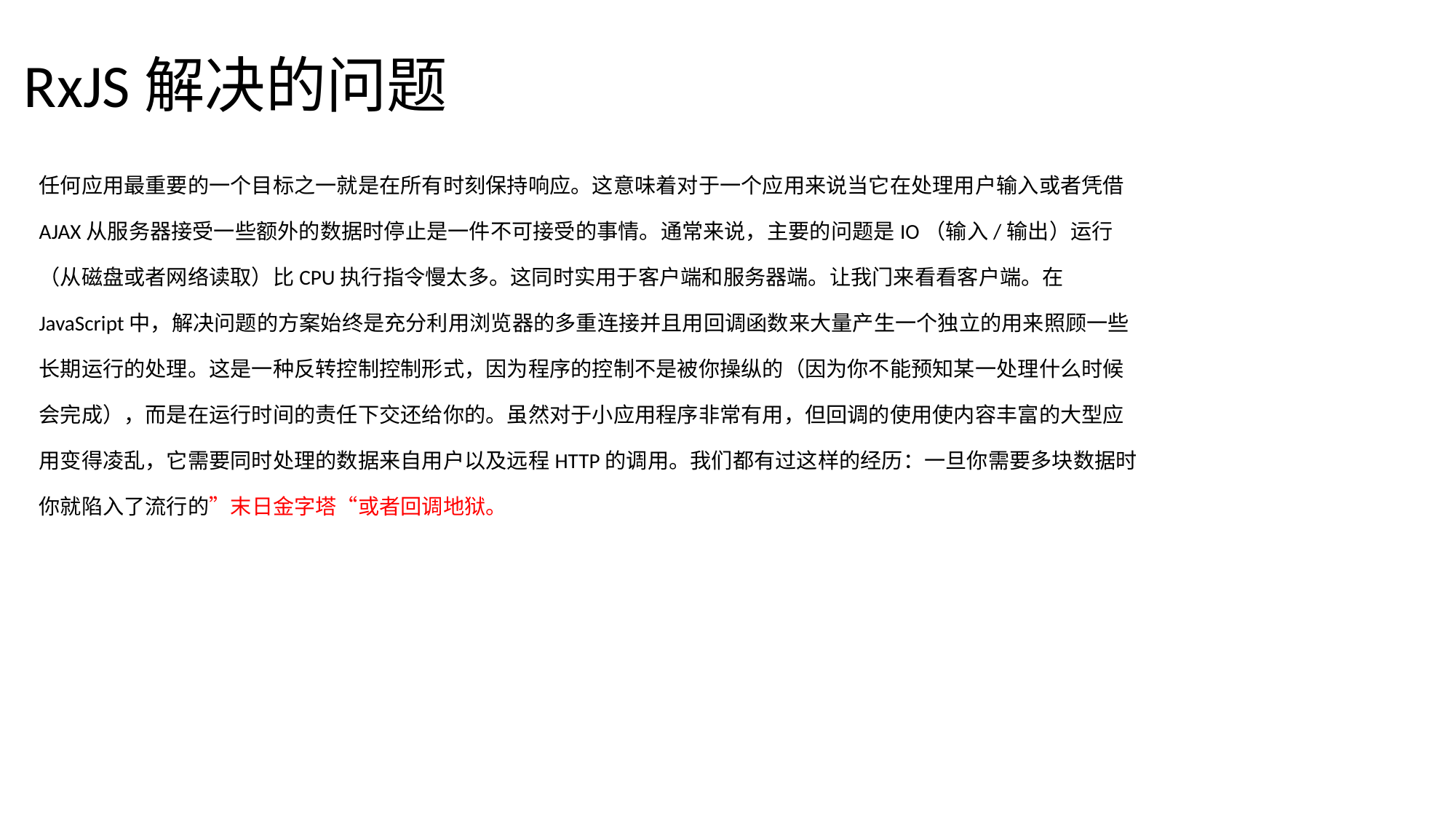

RxJS解决的问题
任何应用最重要的一个目标之一就是在所有时刻保持响应。这意味着对于一个应用来说当它在处理用户输入或者凭借AJAX从服务器接受一些额外的数据时停止是一件不可接受的事情。通常来说，主要的问题是IO（输入/输出）运行（从磁盘或者网络读取）比CPU执行指令慢太多。这同时实用于客户端和服务器端。让我门来看看客户端。在JavaScript中，解决问题的方案始终是充分利用浏览器的多重连接并且用回调函数来大量产生一个独立的用来照顾一些长期运行的处理。这是一种反转控制控制形式，因为程序的控制不是被你操纵的（因为你不能预知某一处理什么时候会完成），而是在运行时间的责任下交还给你的。虽然对于小应用程序非常有用，但回调的使用使内容丰富的大型应用变得凌乱，它需要同时处理的数据来自用户以及远程HTTP的调用。我们都有过这样的经历：一旦你需要多块数据时你就陷入了流行的”末日金字塔“或者回调地狱。